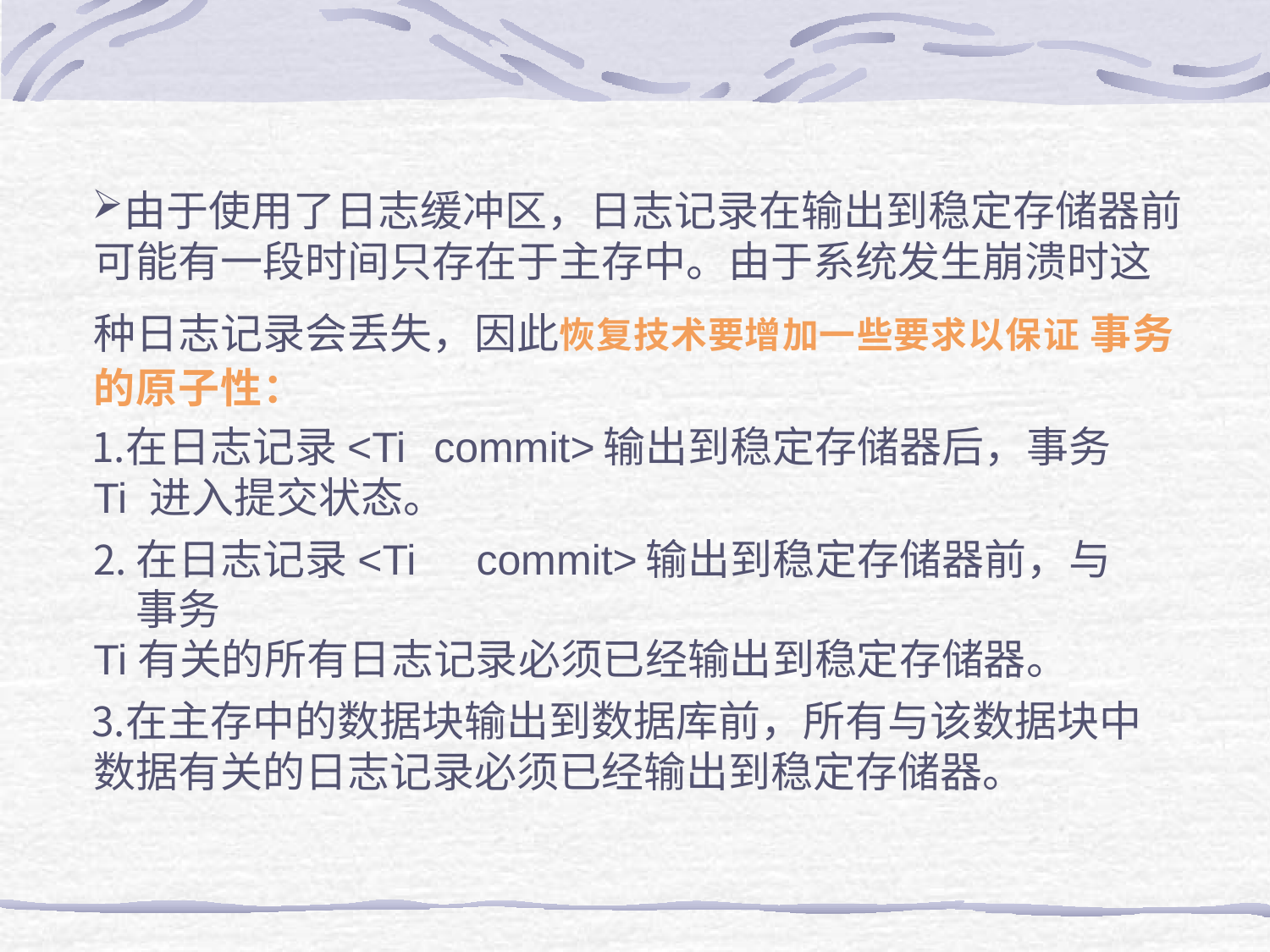

由于使用了日志缓冲区，日志记录在输出到稳定存储器前 可能有一段时间只存在于主存中。由于系统发生崩溃时这 种日志记录会丢失，因此恢复技术要增加一些要求以保证 事务的原子性：
在日志记录<Ti	commit>	输出到稳定存储器后，事务Ti 进入提交状态。
在日志记录<Ti	commit>	输出到稳定存储器前，与事务
Ti有关的所有日志记录必须已经输出到稳定存储器。
在主存中的数据块输出到数据库前，所有与该数据块中 数据有关的日志记录必须已经输出到稳定存储器。